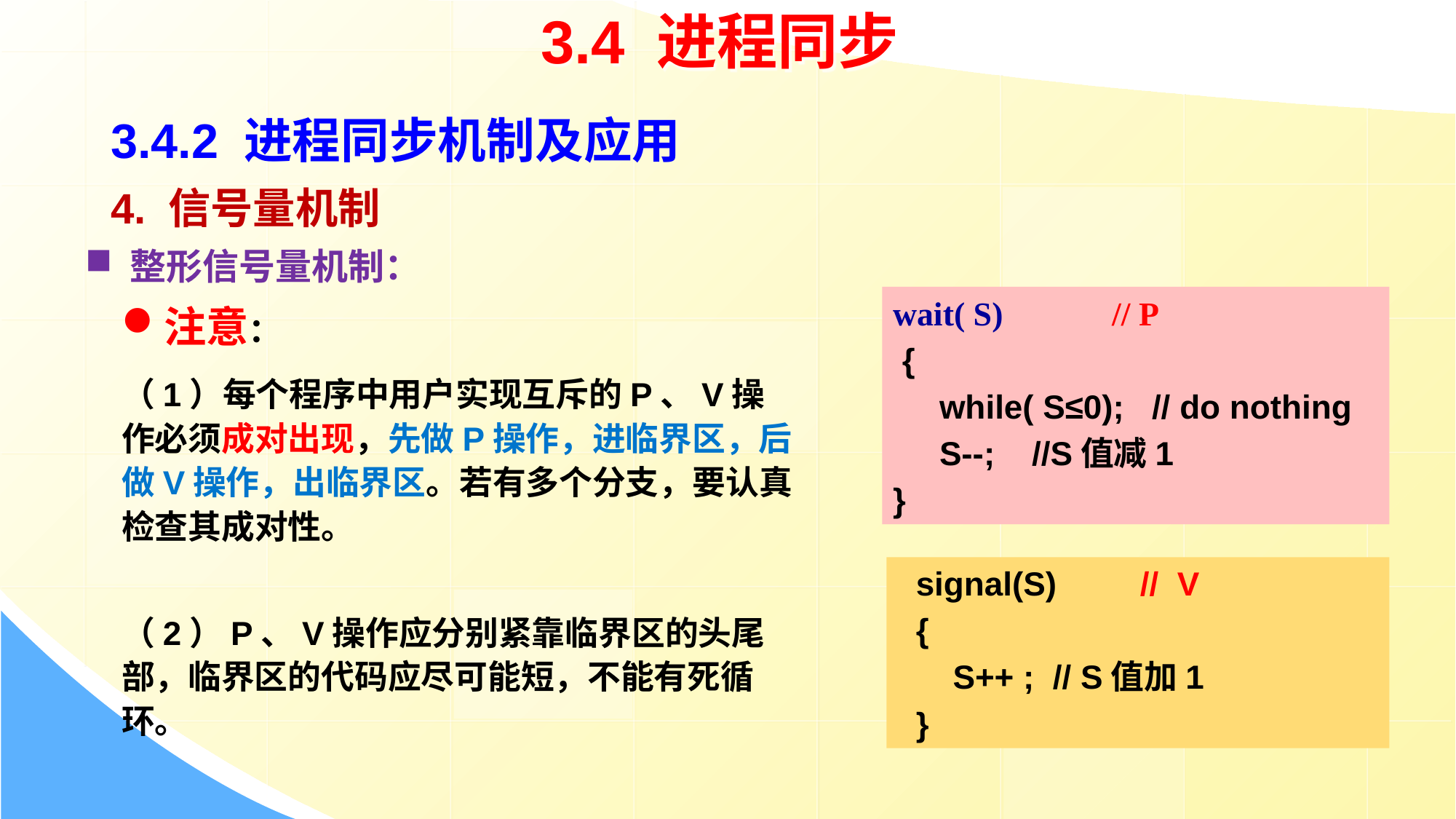

3.4 进程同步
3.4.2 进程同步机制及应用
4. 信号量机制
 整形信号量机制：

wait( S)             // P
 {
     while( S≤0);   // do nothing
     S--;    //S值减1
}
注意：
（1）每个程序中用户实现互斥的P、V操作必须成对出现，先做P操作，进临界区，后做V操作，出临界区。若有多个分支，要认真检查其成对性。
（2）P、V操作应分别紧靠临界区的头尾部，临界区的代码应尽可能短，不能有死循环。
  signal(S)         //  V
  {
      S++ ;  // S值加1
  }